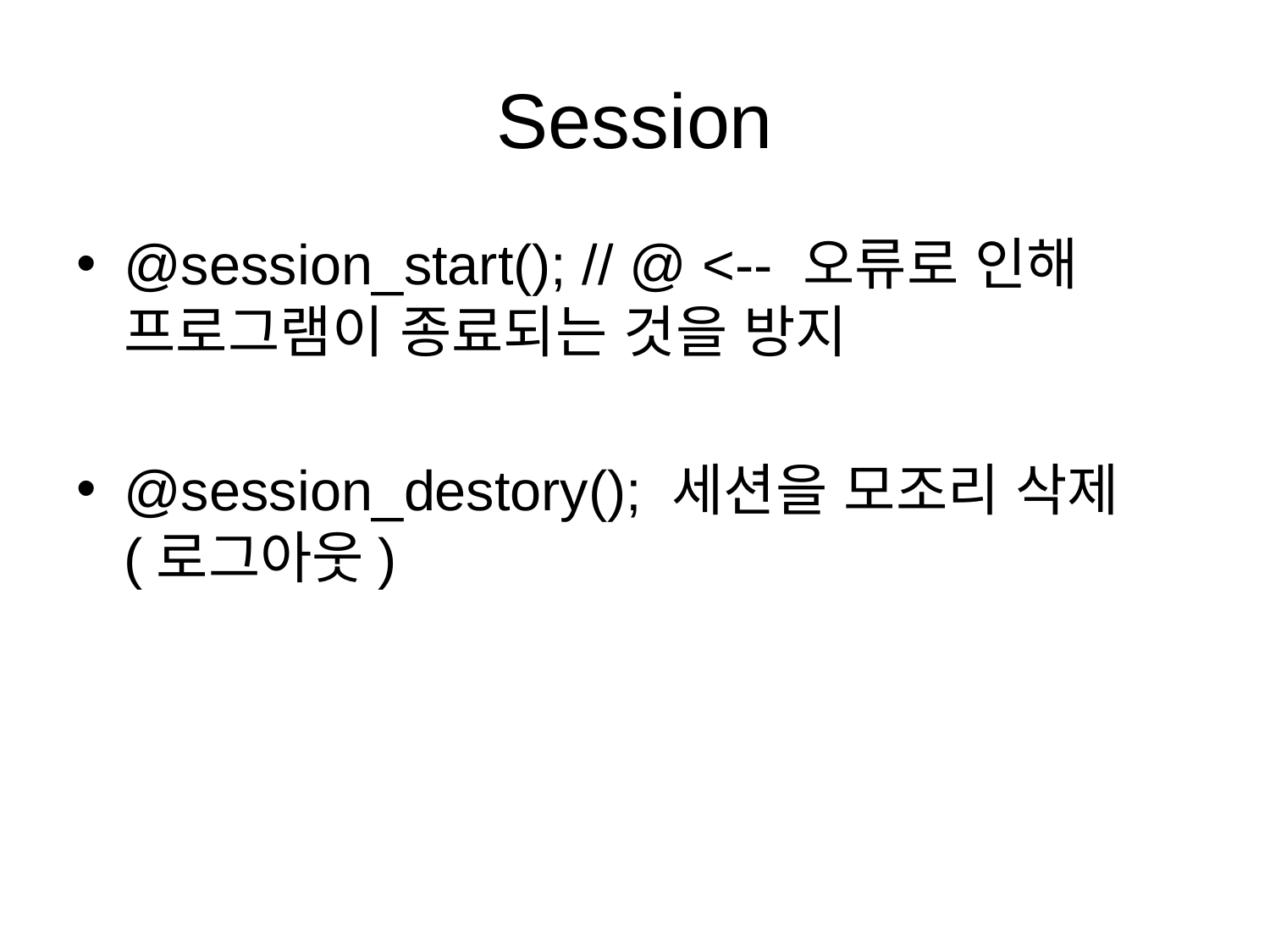

# Session
@session_start(); // @ <-- 오류로 인해 프로그램이 종료되는 것을 방지

@session_destory(); 세션을 모조리 삭제(로그아웃)